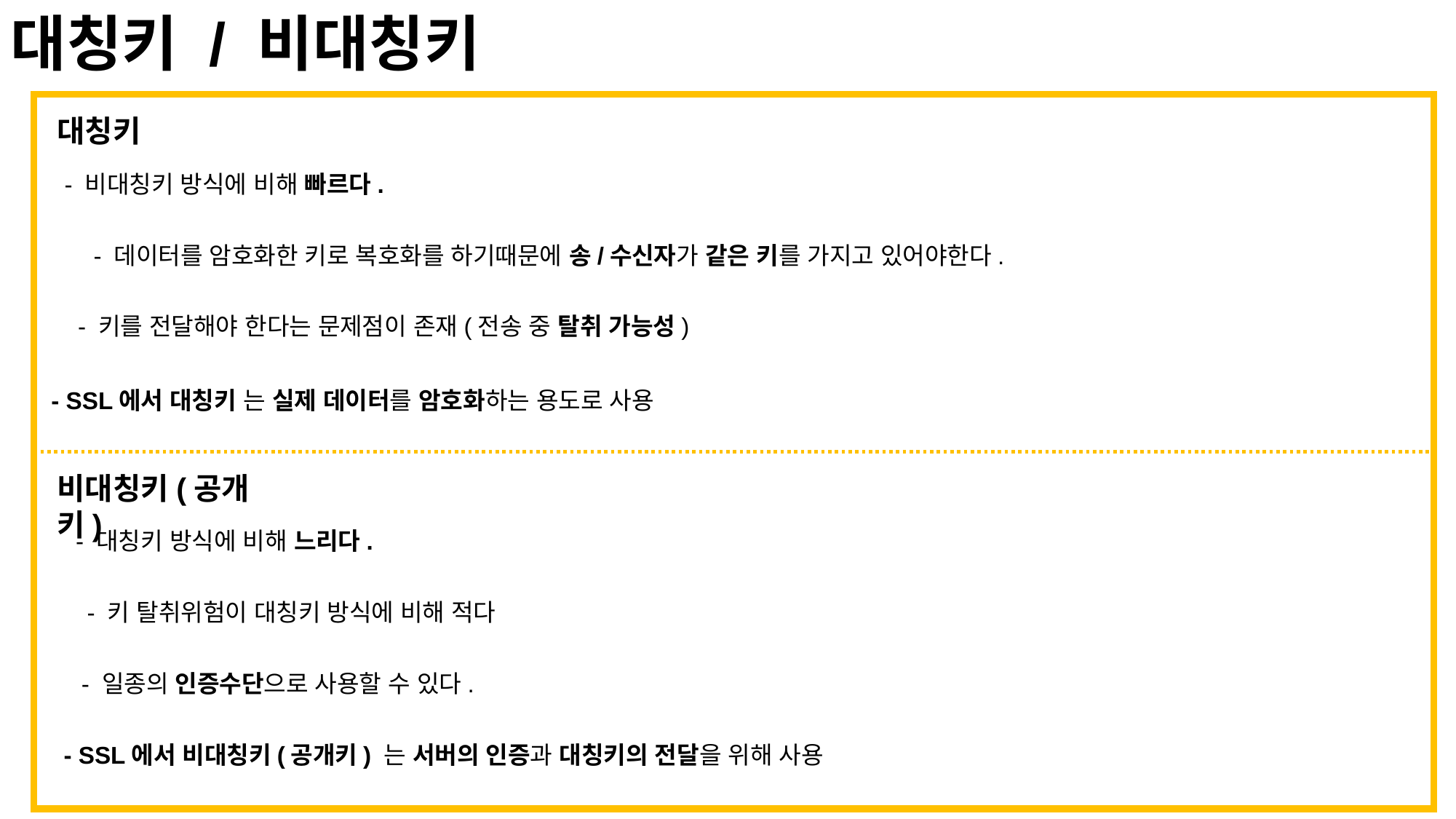

대칭키 / 비대칭키

대칭키
 - 비대칭키 방식에 비해 빠르다.
 - 데이터를 암호화한 키로 복호화를 하기때문에 송/수신자가 같은 키를 가지고 있어야한다.
 - 키를 전달해야 한다는 문제점이 존재(전송 중 탈취 가능성)
 - SSL에서 대칭키 는 실제 데이터를 암호화하는 용도로 사용
비대칭키(공개키)
 - 대칭키 방식에 비해 느리다.
 - 키 탈취위험이 대칭키 방식에 비해 적다
 - 일종의 인증수단으로 사용할 수 있다.
 - SSL에서 비대칭키(공개키) 는 서버의 인증과 대칭키의 전달을 위해 사용